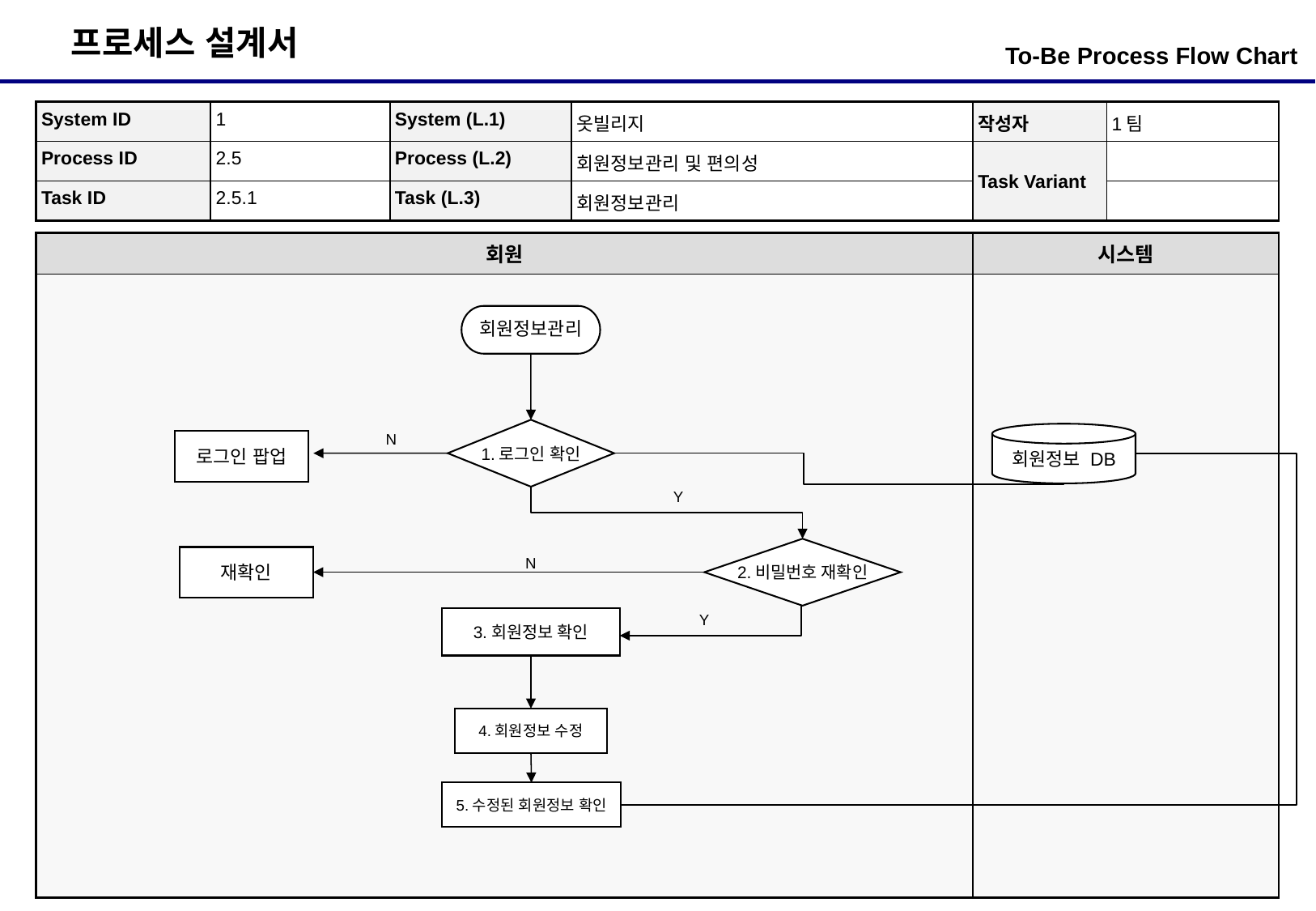

To-Be Process Flow Chart
| System ID | 1 | System (L.1) | 옷빌리지 | 작성자 | 1팀 |
| --- | --- | --- | --- | --- | --- |
| Process ID | 2.5 | Process (L.2) | 회원정보관리 및 편의성 | Task Variant |  |
| Task ID | 2.5.1 | Task (L.3) | 회원정보관리 |  |  |
| 회원 | 시스템 |
| --- | --- |
|  |  |
회원정보관리
1.로그인 확인
N
회원정보 DB
로그인 팝업
Y

2.비밀번호 재확인
재확인
N
Y
3.회원정보 확인
4.회원정보 수정
5.수정된 회원정보 확인